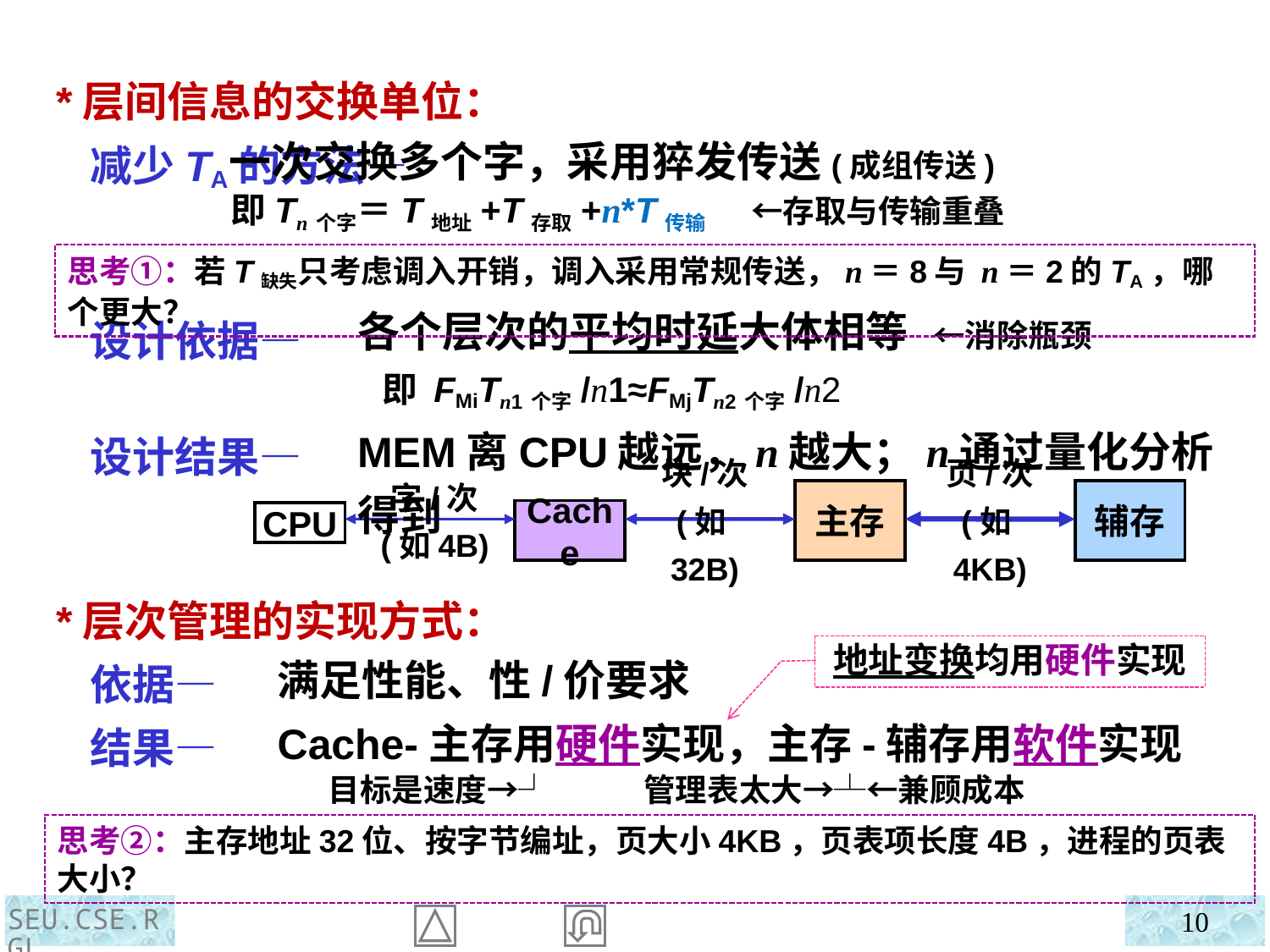

*层间信息的交换单位：
     减少TA的方法—

     设计依据—

     设计结果—

  *层次管理的实现方式：
     依据—
     结果—
                   一次交换多个字，采用猝发传送(成组传送)
                       即Tn个字＝T地址+T存取+n*T传输      ←存取与传输重叠
思考①：若T缺失只考虑调入开销，调入采用常规传送，n＝8与 n＝2的TA，哪个更大？
各个层次的平均时延大体相等   ←消除瓶颈
  即 FMiTn1个字/n1≈FMjTn2个字/n2
MEM离CPU越远，n越大；n通过量化分析得到
字/次
(如4B)
块/次
(如32B)
主存
页/次
(如4KB)
辅存
Cache
CPU

满足性能、性/价要求
Cache-主存用硬件实现，主存-辅存用软件实现
      目标是速度→┘             管理表太大→┴←兼顾成本
地址变换均用硬件实现
思考②：主存地址32位、按字节编址，页大小4KB，页表项长度4B，进程的页表大小？
SEU.CSE.RGL
10